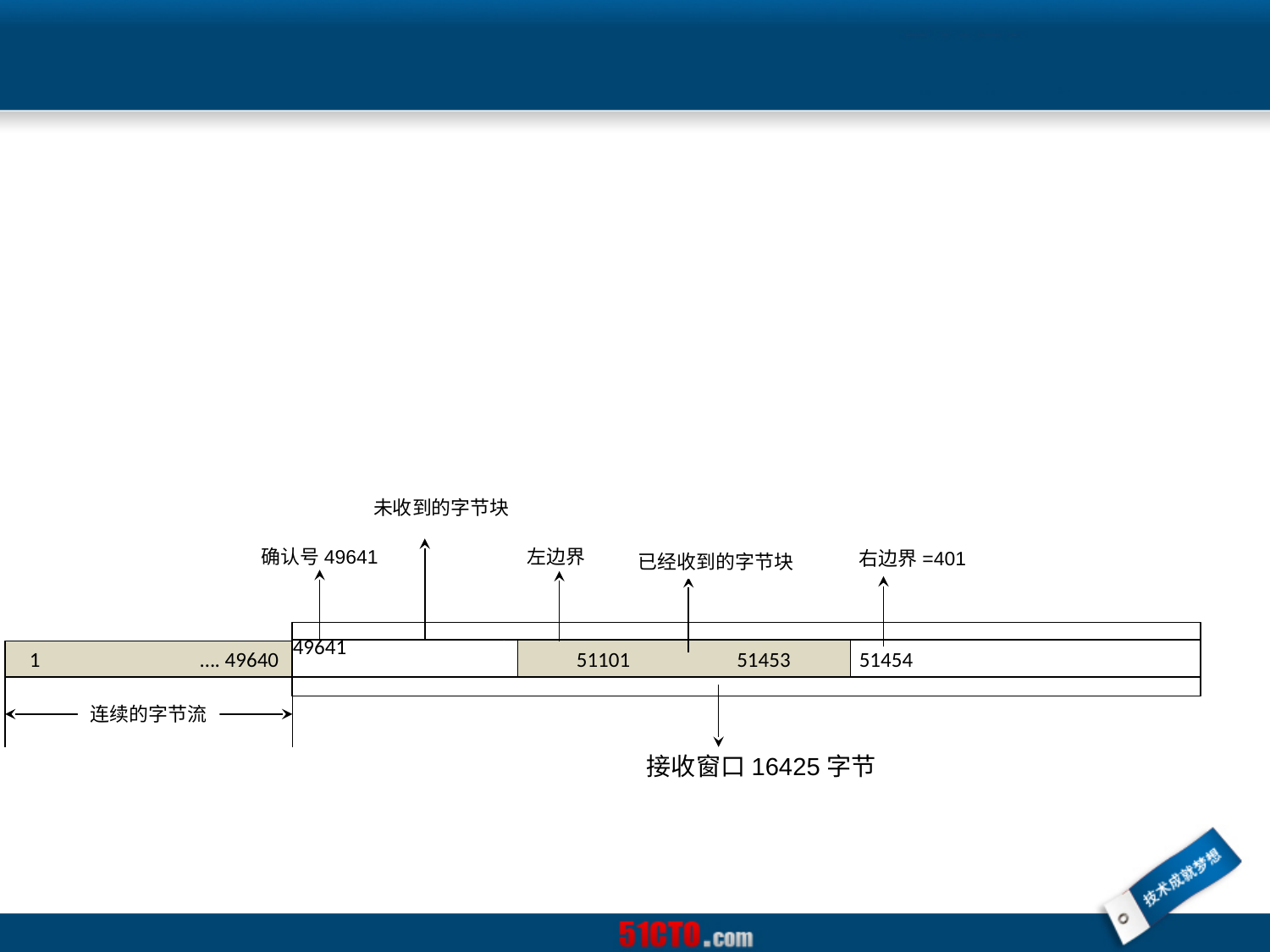

未收到的字节块
确认号49641
左边界
右边界=401
已经收到的字节块

51454                                                       1
51101                      51453
49641                               1
     1                                 …. 49640
连续的字节流
接收窗口16425字节